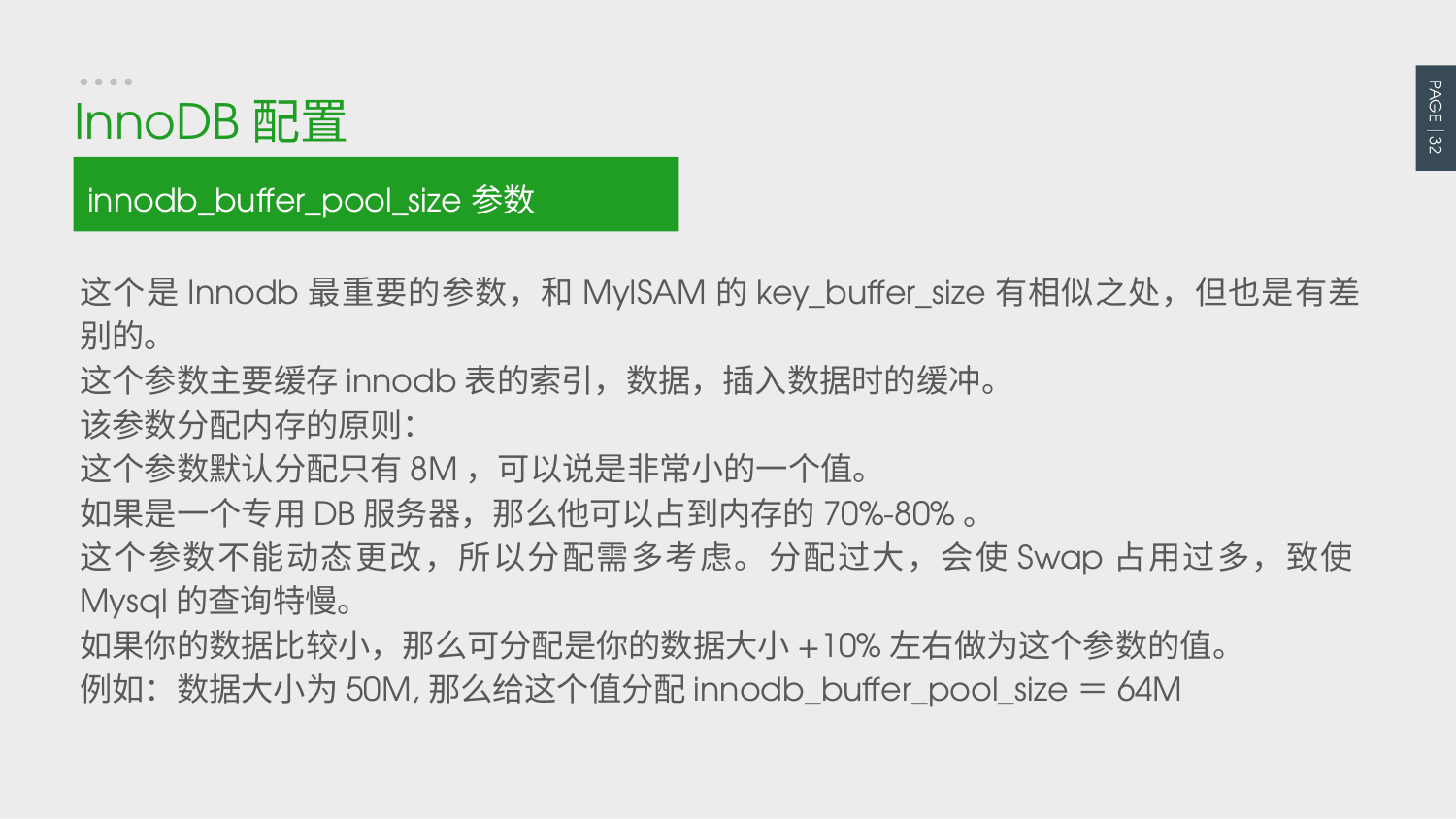

PAGE   32
InnoDB配置

innodb_buffer_pool_size参数
这个是Innodb最重要的参数，和MyISAM的key_buffer_size有相似之处，但也是有差别的。
这个参数主要缓存innodb表的索引，数据，插入数据时的缓冲。
该参数分配内存的原则：
这个参数默认分配只有8M，可以说是非常小的一个值。
如果是一个专用DB服务器，那么他可以占到内存的70%-80%。
这个参数不能动态更改，所以分配需多考虑。分配过大，会使Swap占用过多，致使Mysql的查询特慢。
如果你的数据比较小，那么可分配是你的数据大小+10%左右做为这个参数的值。
例如：数据大小为50M,那么给这个值分配innodb_buffer_pool_size＝64M